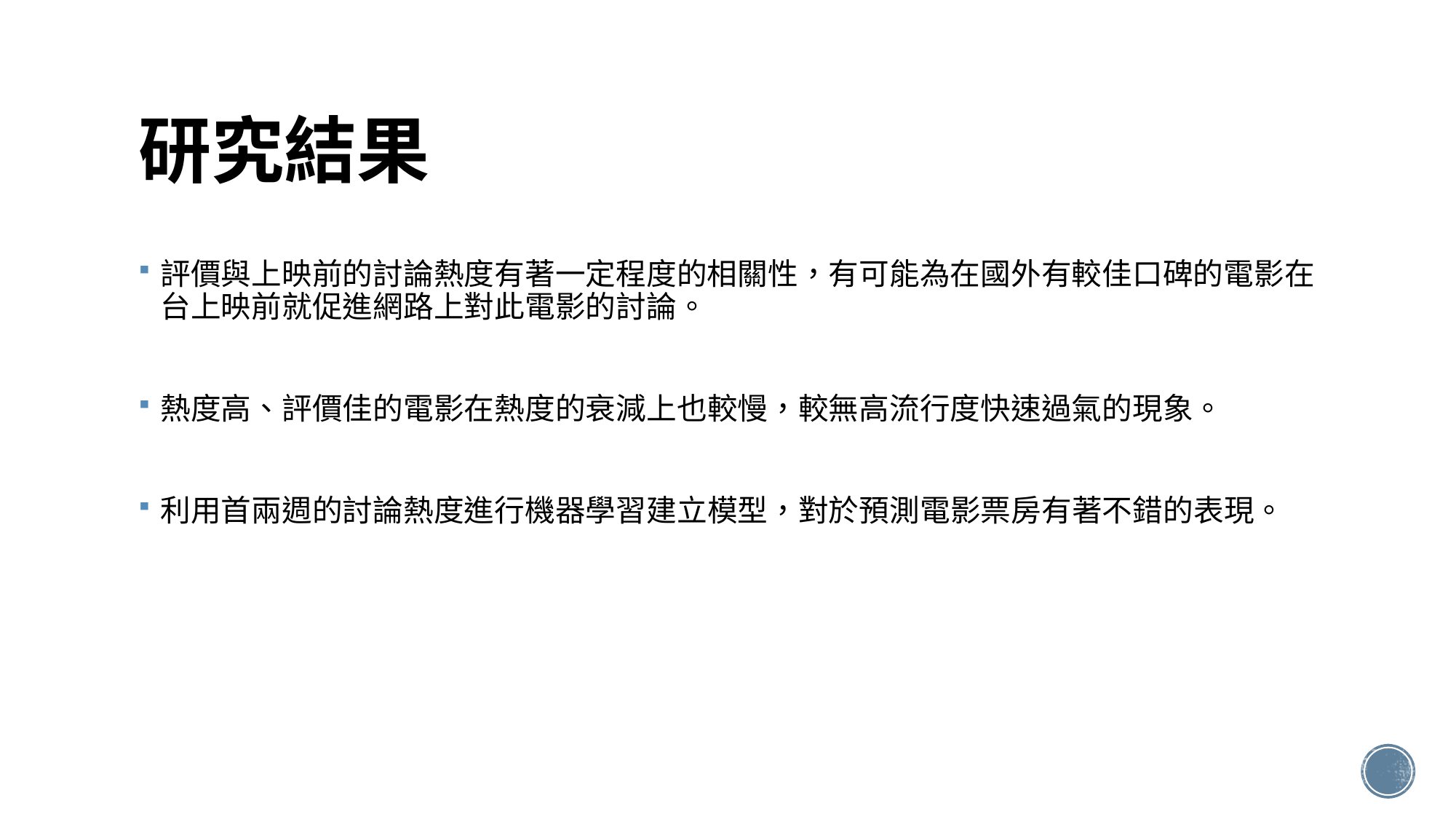

# 研究結果
評價與上映前的討論熱度有著一定程度的相關性，有可能為在國外有較佳口碑的電影在台上映前就促進網路上對此電影的討論。

熱度高、評價佳的電影在熱度的衰減上也較慢，較無高流行度快速過氣的現象。

利用首兩週的討論熱度進行機器學習建立模型，對於預測電影票房有著不錯的表現。